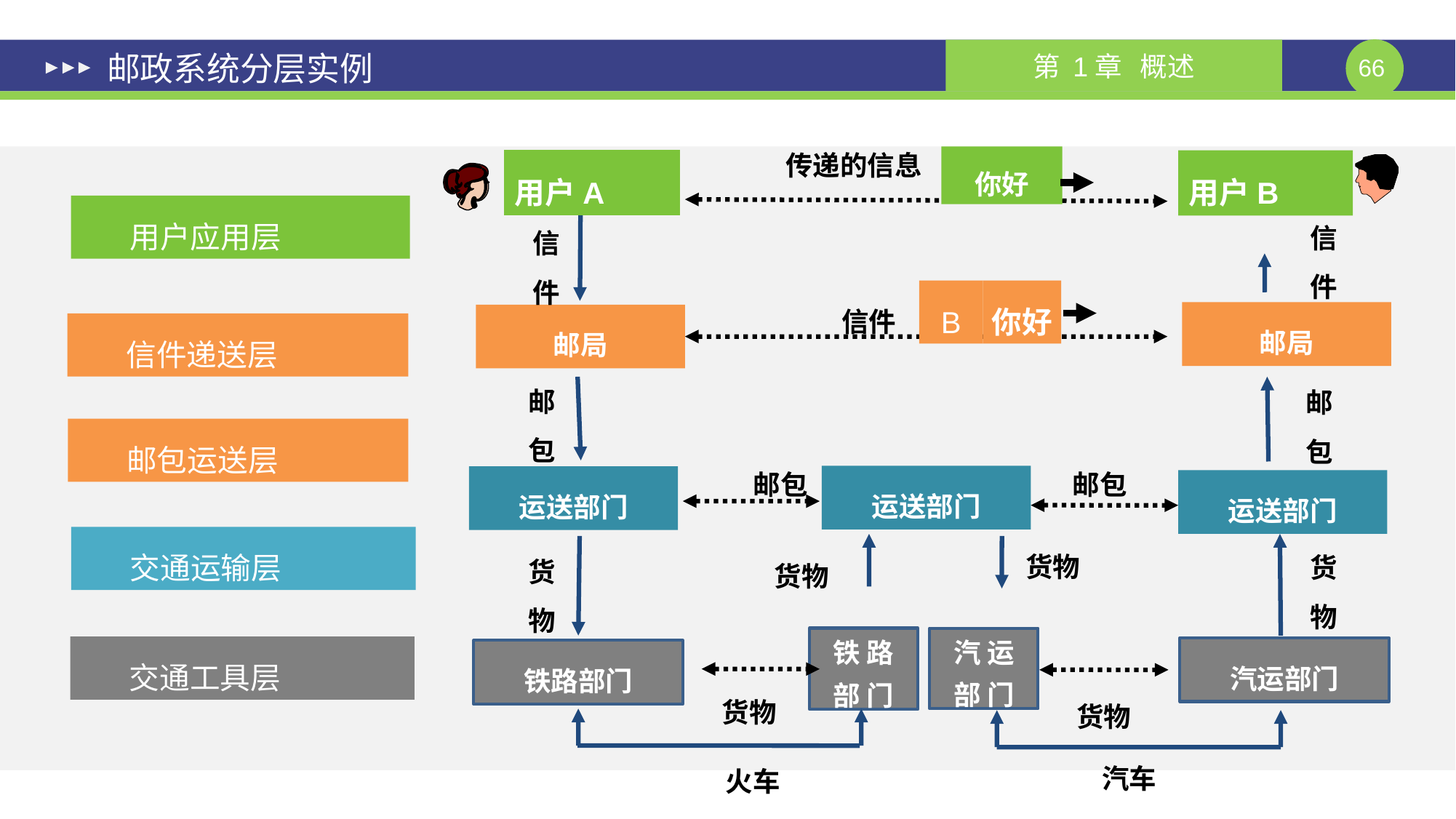

# 邮政系统分层实例
传递的信息

你好
用户A
用户B

用户应用层

信件
信件

B
你好
信件
邮局
邮局

信件递送层

邮包
邮包

邮包运送层
邮包
邮包
运送部门
运送部门
运送部门

交通运输层
货物
货物
货物

货物
铁 路
部 门
汽 运
部 门
交通工具层
汽运部门
铁路部门

货物
货物

汽车
火车